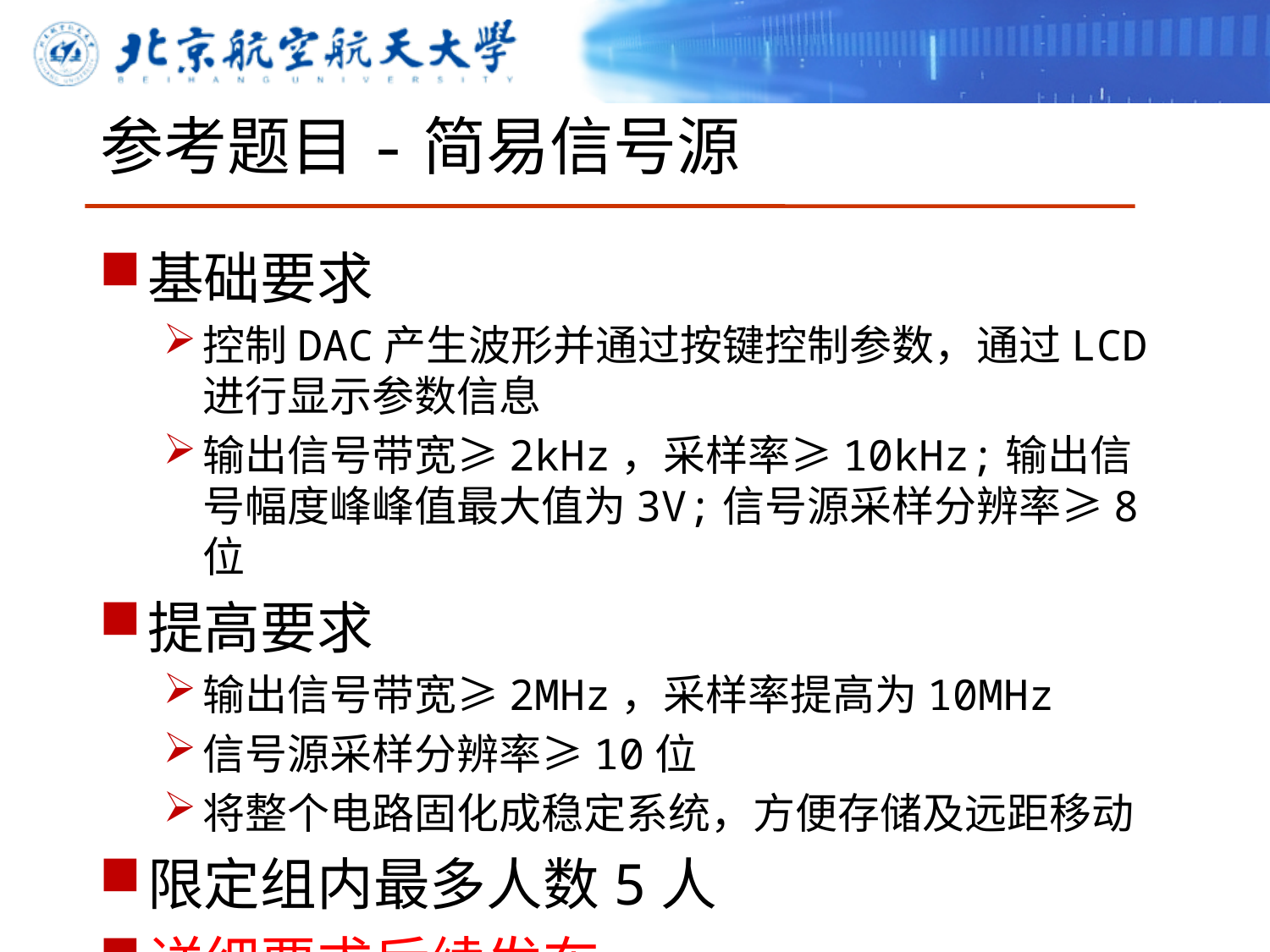

# 参考题目-简易信号源
基础要求
控制DAC产生波形并通过按键控制参数，通过LCD进行显示参数信息
输出信号带宽≥2kHz，采样率≥10kHz;输出信号幅度峰峰值最大值为3V;信号源采样分辨率≥8位
提高要求
输出信号带宽≥2MHz，采样率提高为10MHz
信号源采样分辨率≥10位
将整个电路固化成稳定系统，方便存储及远距移动
限定组内最多人数5人
详细要求后续发布